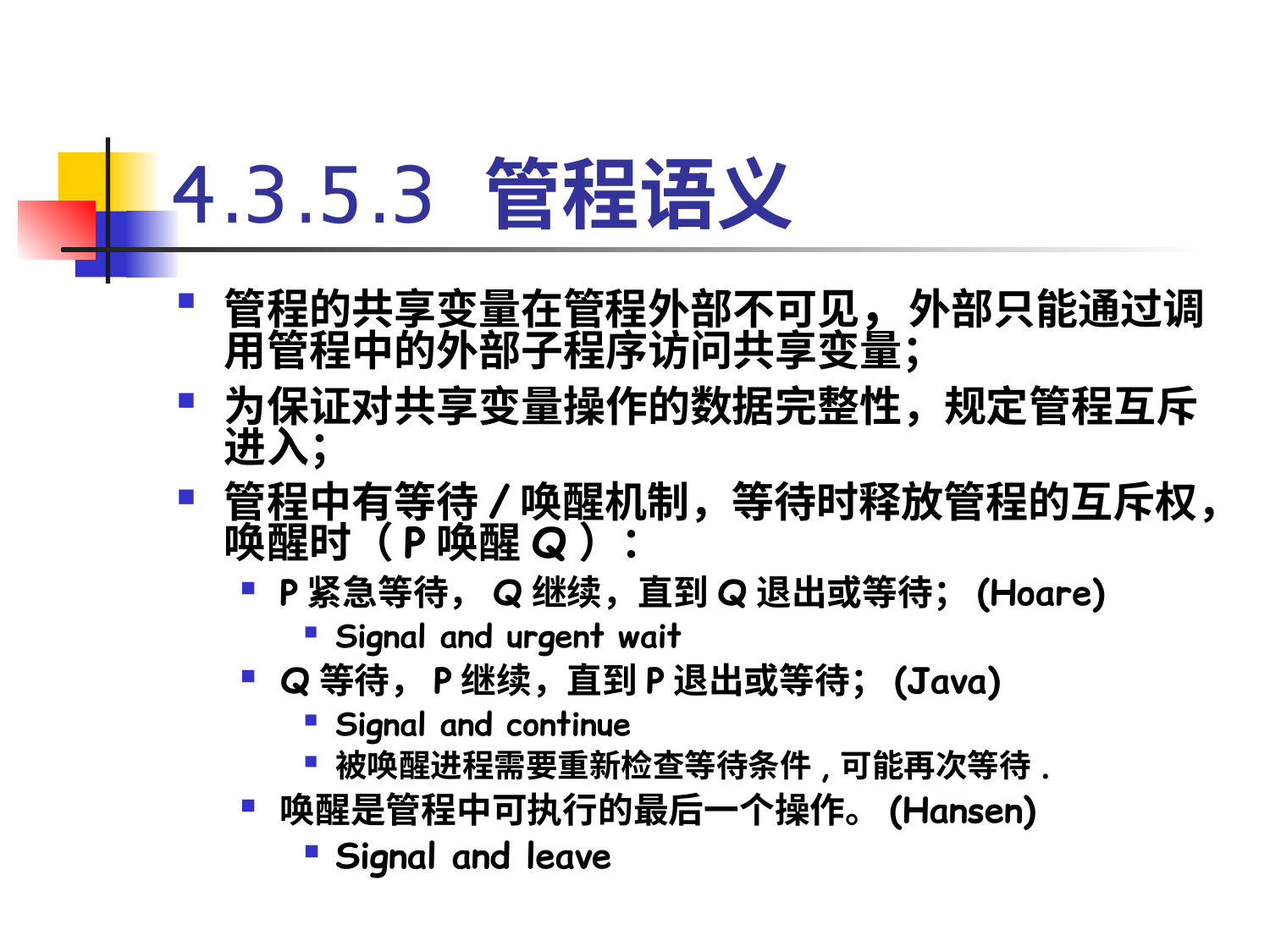

# 4.3.5.3 管程语义
管程的共享变量在管程外部不可见，外部只能通过调用管程中的外部子程序访问共享变量；
为保证对共享变量操作的数据完整性，规定管程互斥进入；
管程中有等待/唤醒机制，等待时释放管程的互斥权，唤醒时（P唤醒Q）：
P紧急等待，Q继续，直到Q退出或等待；(Hoare)
Signal and urgent wait
Q等待，P继续，直到P退出或等待；(Java)
Signal and continue
被唤醒进程需要重新检查等待条件,可能再次等待.
唤醒是管程中可执行的最后一个操作。(Hansen)
Signal and leave